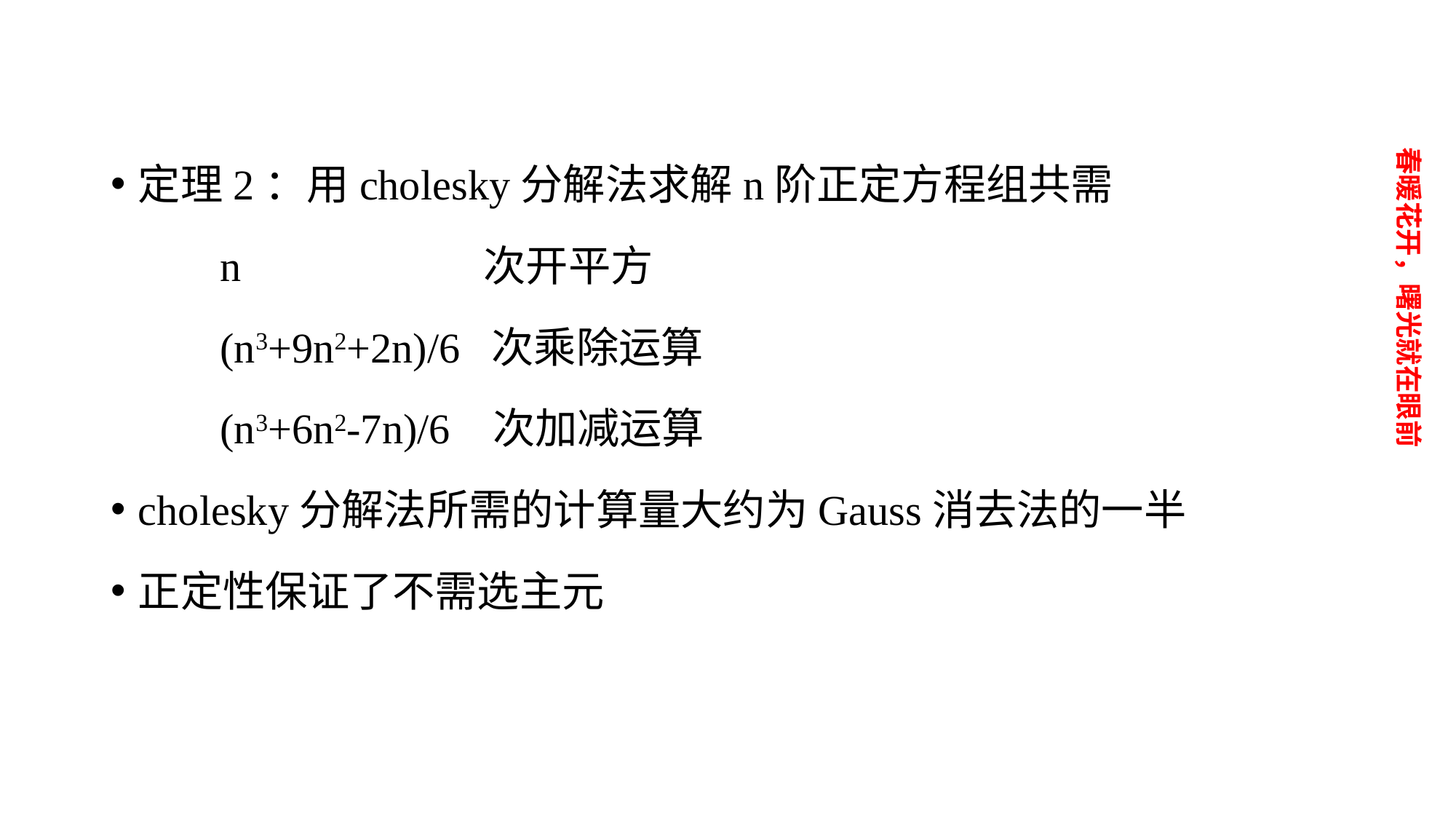

#
定理2：用cholesky分解法求解n阶正定方程组共需
	n                      次开平方
	(n3+9n2+2n)/6  次乘除运算
	(n3+6n2-7n)/6   次加减运算
cholesky分解法所需的计算量大约为Gauss消去法的一半
正定性保证了不需选主元